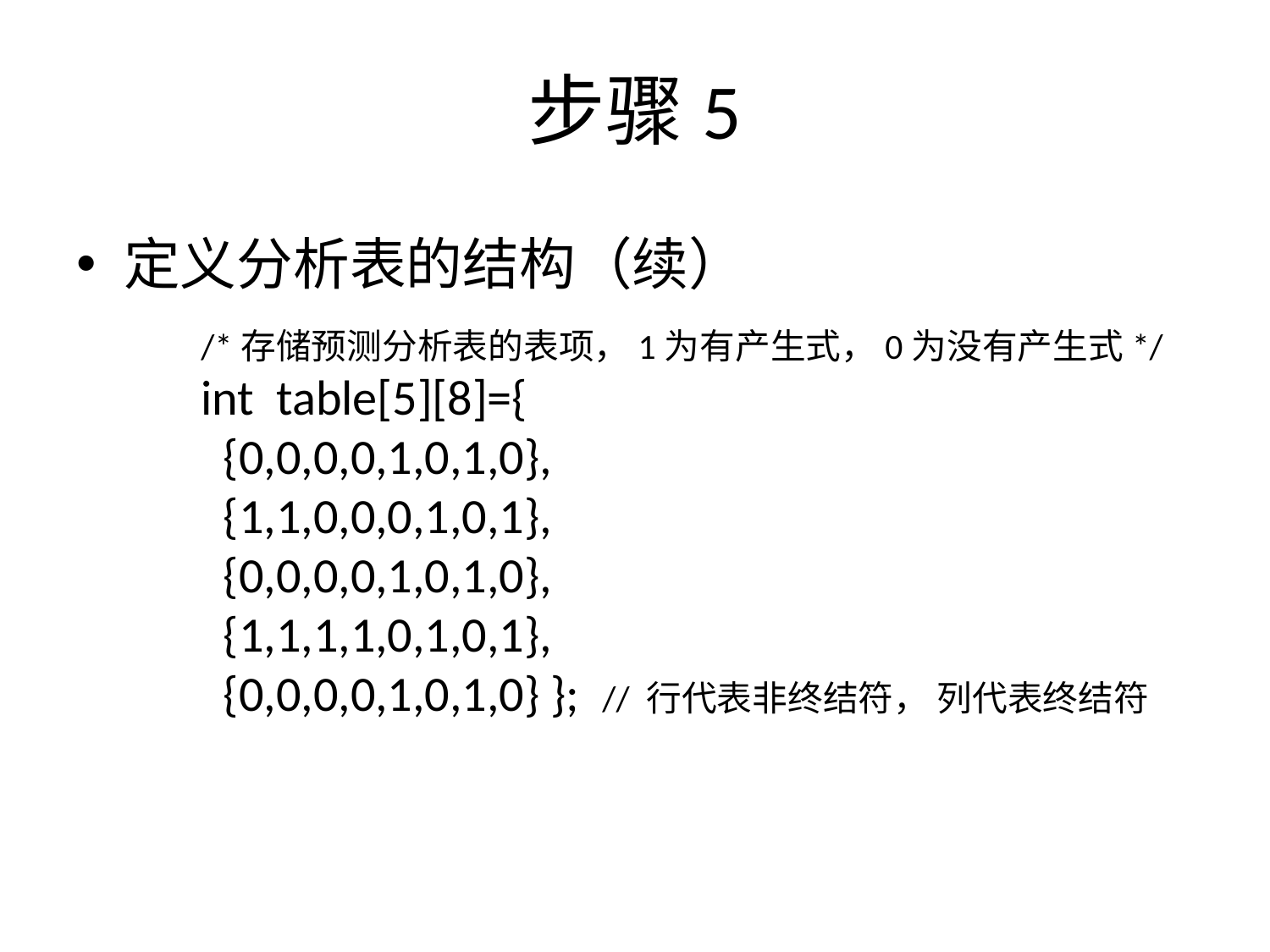

# 步骤5
定义分析表的结构（续）
/*存储预测分析表的表项，1为有产生式，0为没有产生式*/
int  table[5][8]={
  {0,0,0,0,1,0,1,0},
  {1,1,0,0,0,1,0,1},
  {0,0,0,0,1,0,1,0},
  {1,1,1,1,0,1,0,1},
  {0,0,0,0,1,0,1,0} };  // 行代表非终结符， 列代表终结符